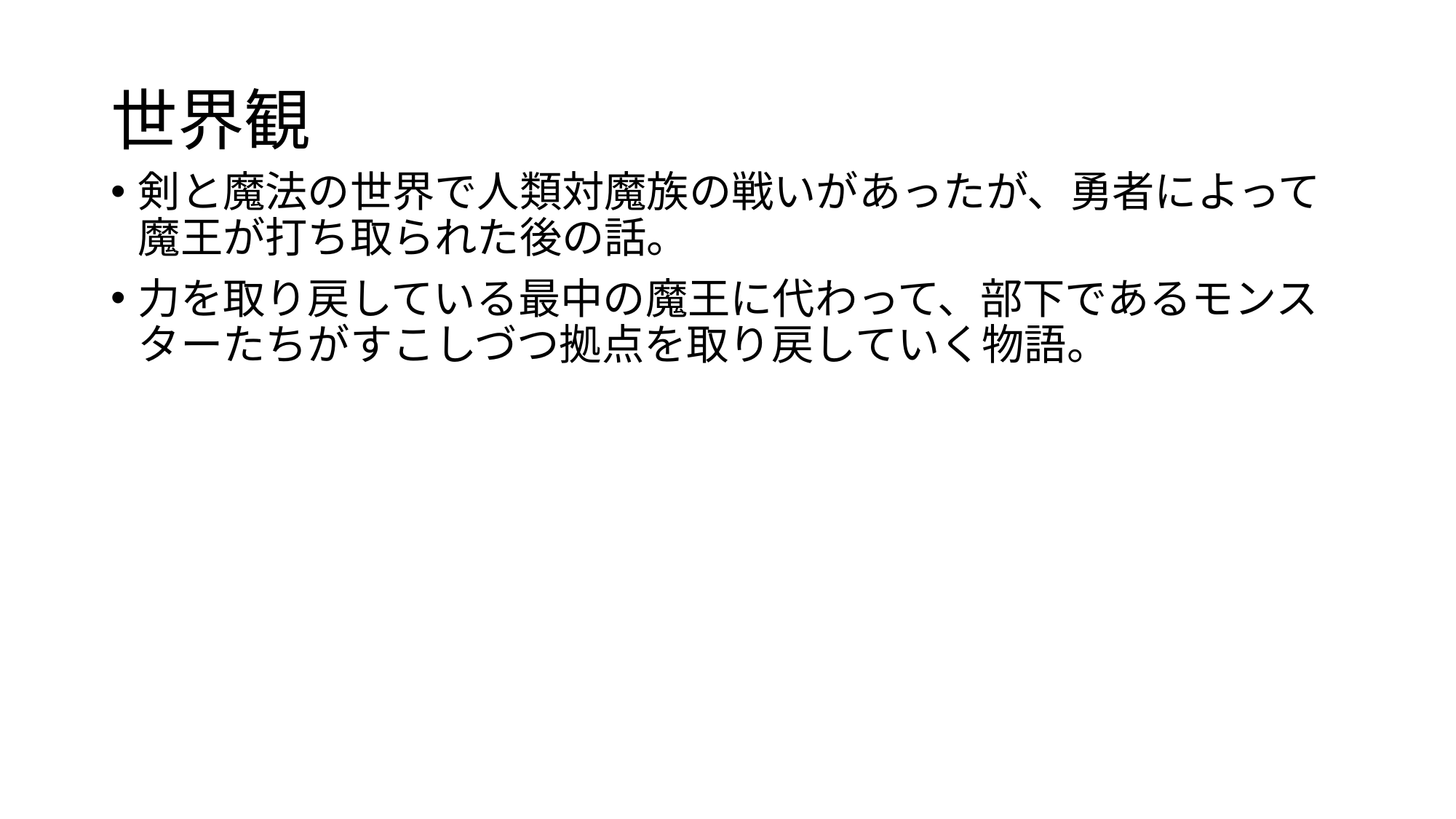

# 世界観
剣と魔法の世界で人類対魔族の戦いがあったが、勇者によって魔王が打ち取られた後の話。
力を取り戻している最中の魔王に代わって、部下であるモンスターたちがすこしづつ拠点を取り戻していく物語。